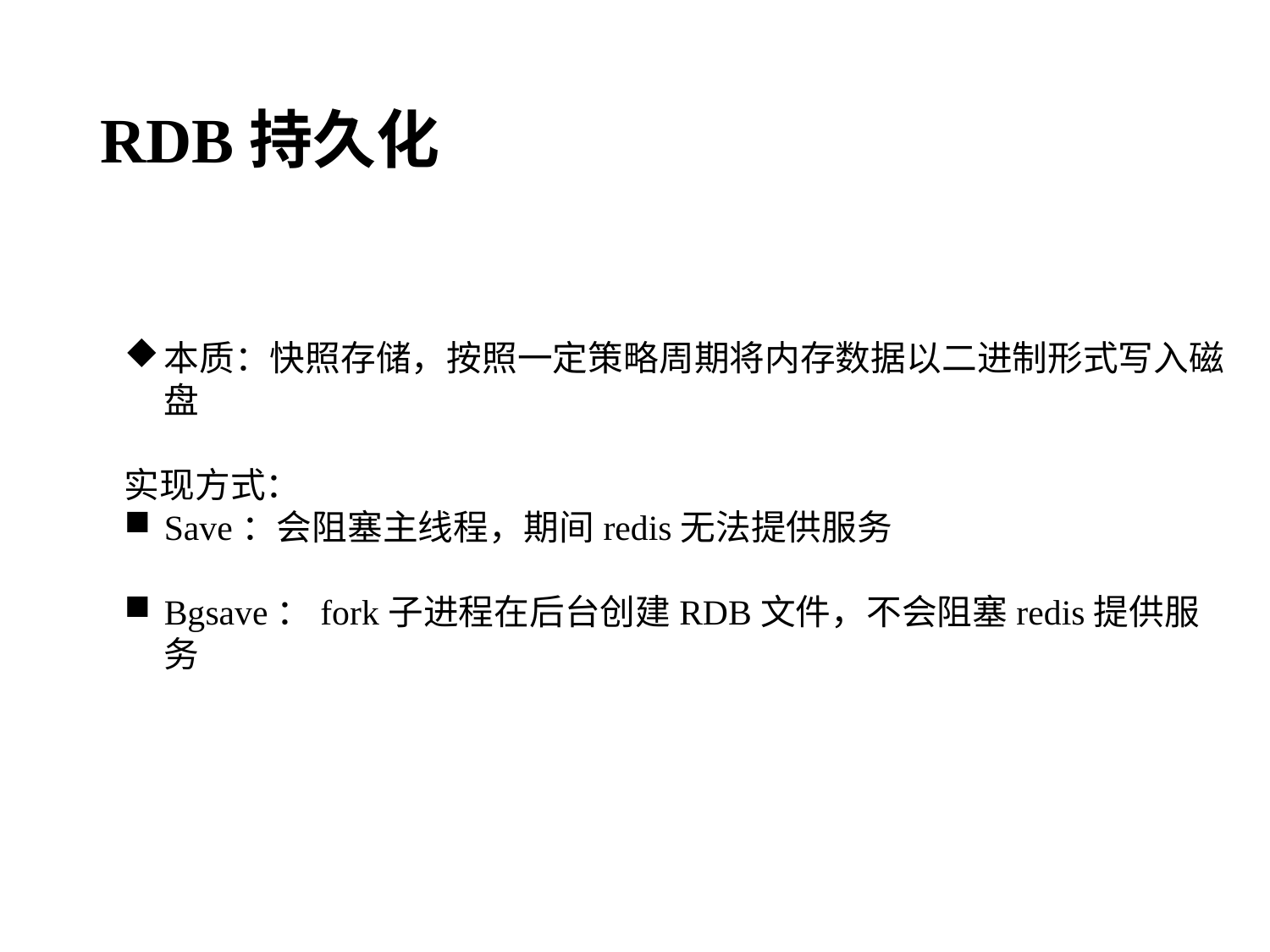

# RDB持久化
本质：快照存储，按照一定策略周期将内存数据以二进制形式写入磁盘

实现方式：
Save：会阻塞主线程，期间redis无法提供服务

Bgsave：fork子进程在后台创建RDB文件，不会阻塞redis提供服务